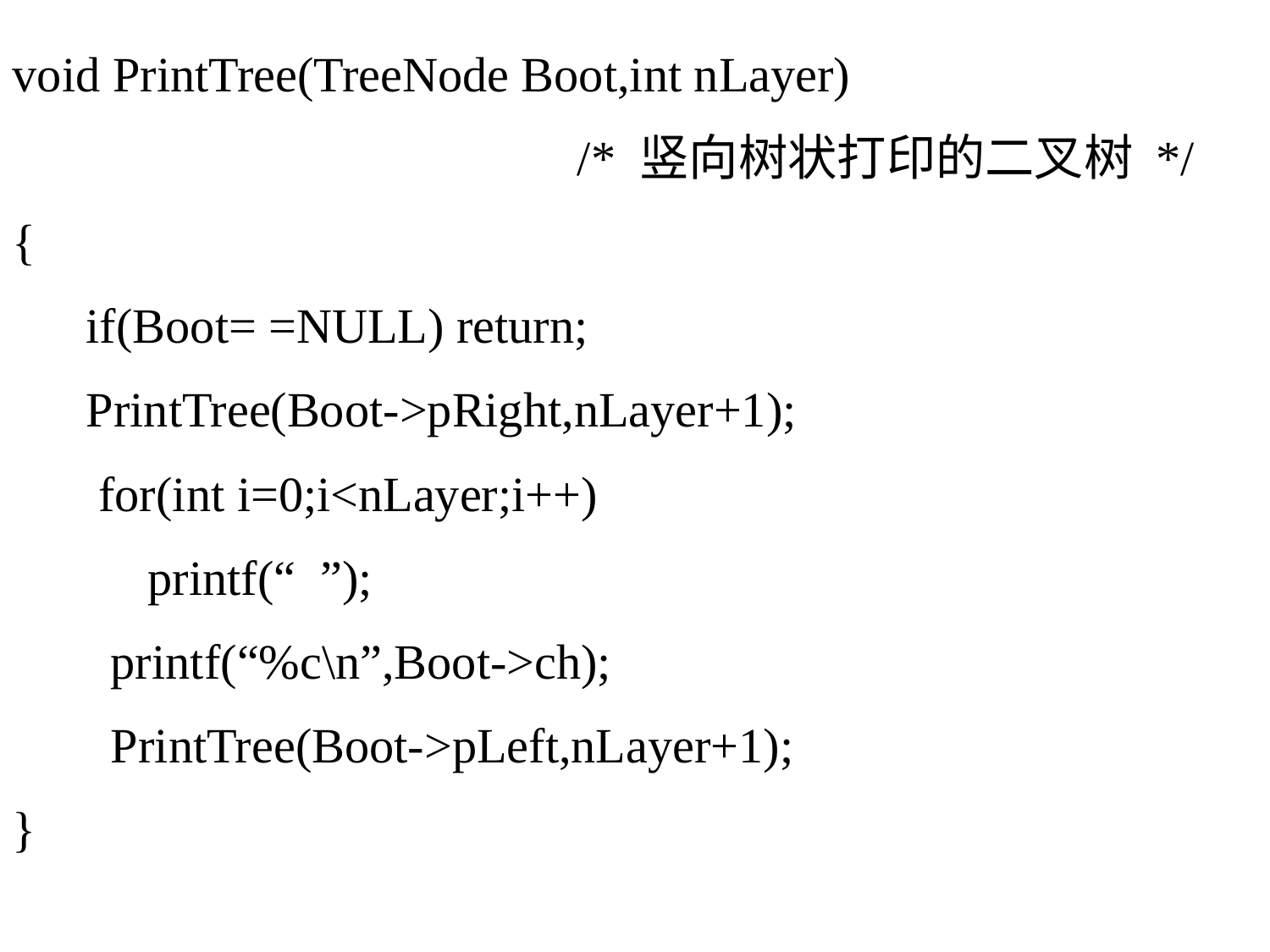

void PrintTree(TreeNode Boot,int nLayer)
                                              /* 竖向树状打印的二叉树 */
{
      if(Boot= =NULL) return;
      PrintTree(Boot->pRight,nLayer+1);
       for(int i=0;i<nLayer;i++)
           printf(“  ”);
        printf(“%c\n”,Boot->ch);
        PrintTree(Boot->pLeft,nLayer+1);
}